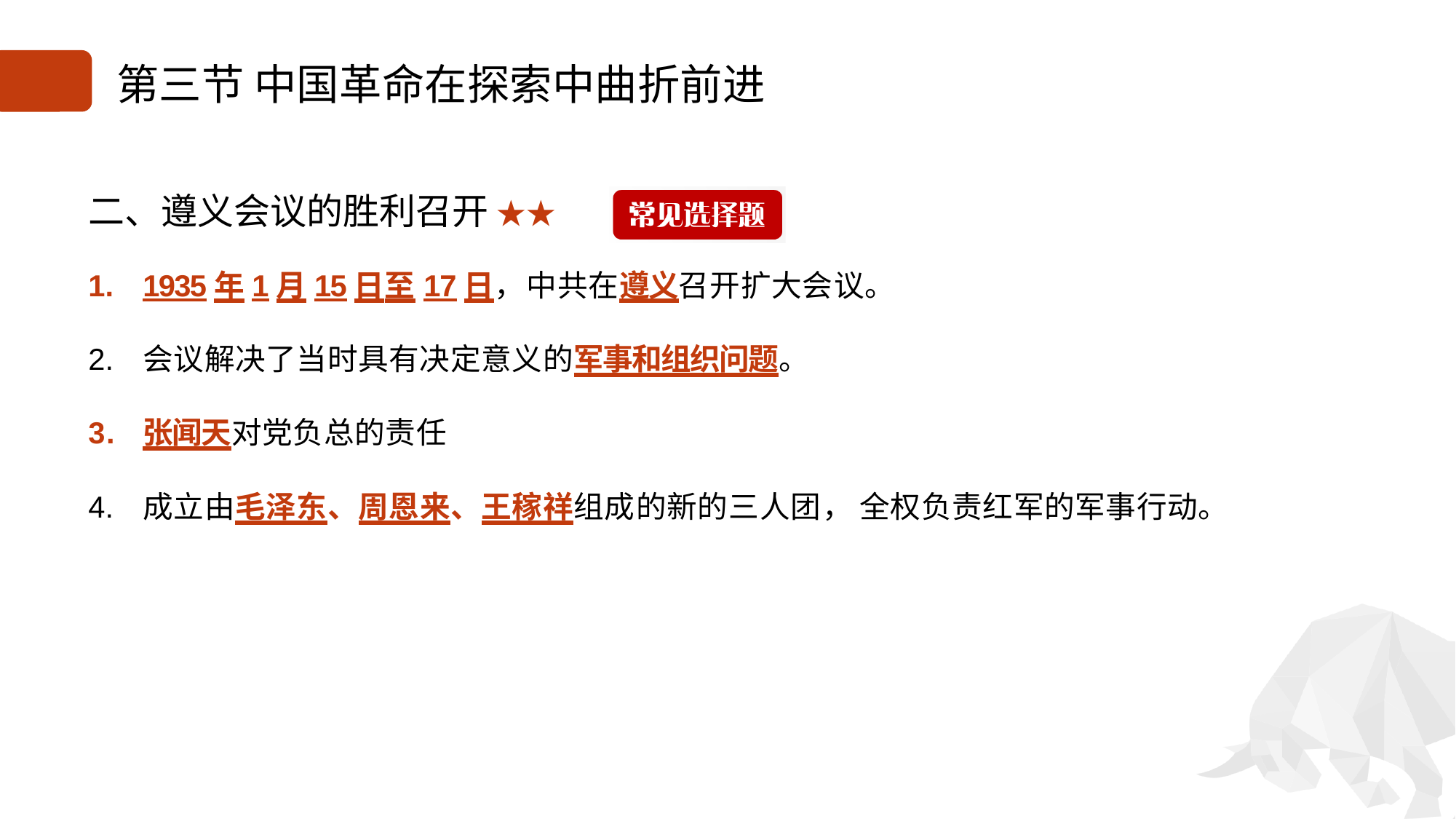

# 第三节 中国革命在探索中曲折前进
二、遵义会议的胜利召开 ★★
1935年1月15日至17日，中共在遵义召开扩大会议。

会议解决了当时具有决定意义的军事和组织问题。

张闻天对党负总的责任
成立由毛泽东、周恩来、王稼祥组成的新的三人团， 全权负责红军的军事行动。